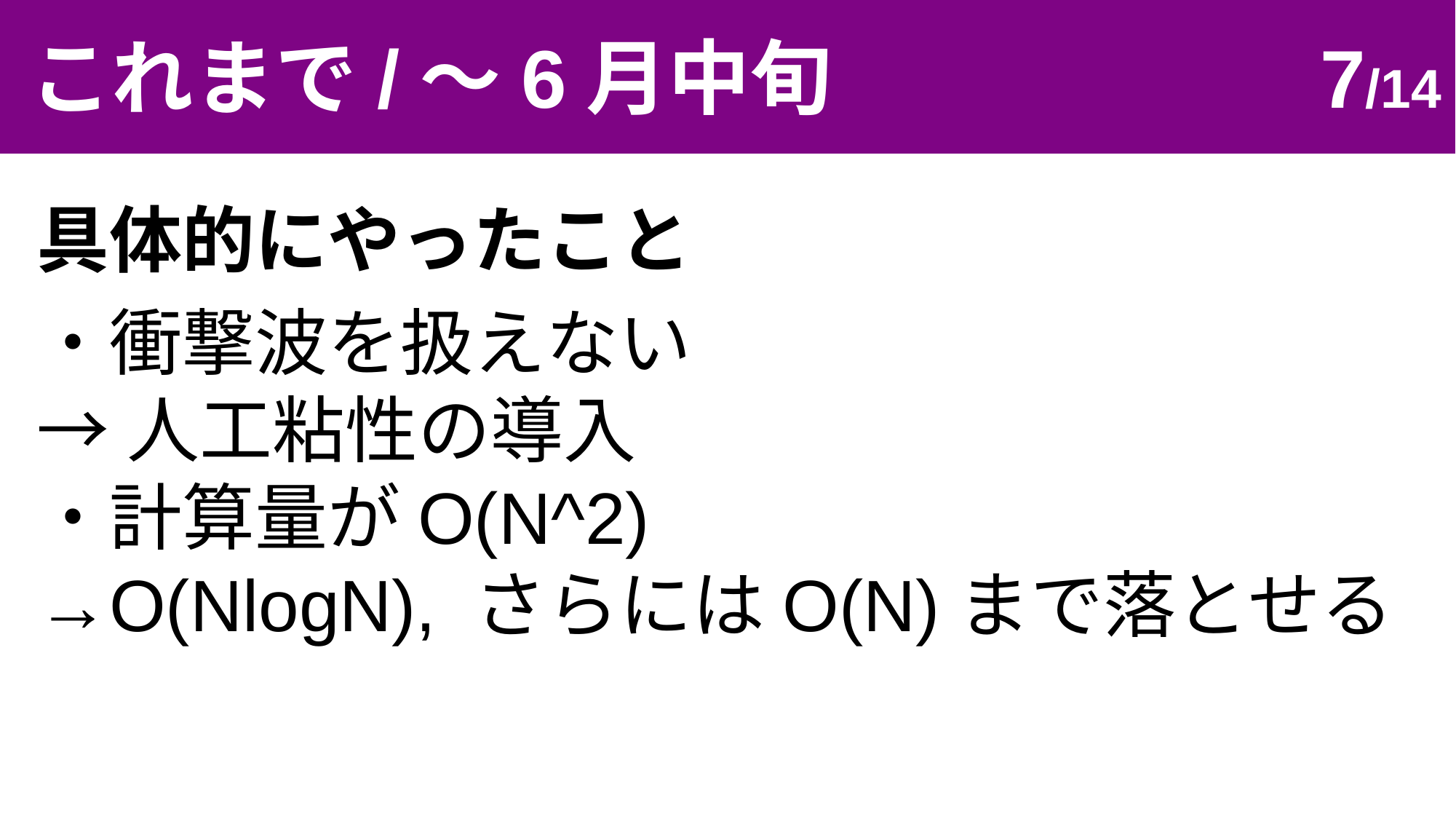

これまで/～6月中旬
7/14
具体的にやったこと
・衝撃波を扱えない
→人工粘性の導入
・計算量がO(N^2)
→O(NlogN), さらにはO(N)まで落とせる